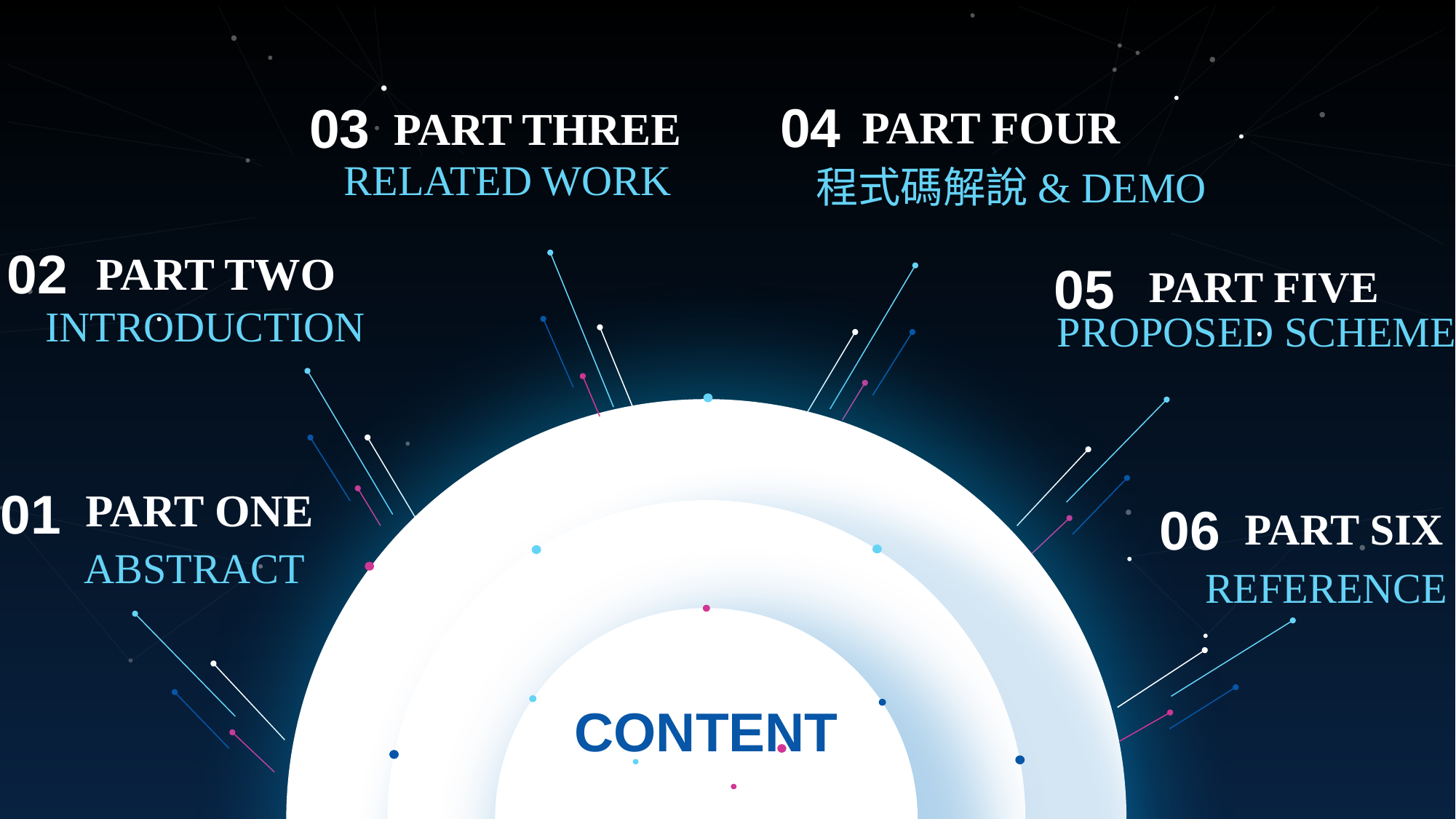

04
PART FOUR
程式碼解說& DEMO
03
PART THREE
RELATED WORK
02
PART TWO
INTRODUCTION
05
PART FIVE
PROPOSED SCHEME

01
PART ONE
ABSTRACT
06
PART SIX
REFERENCE

CONTENT